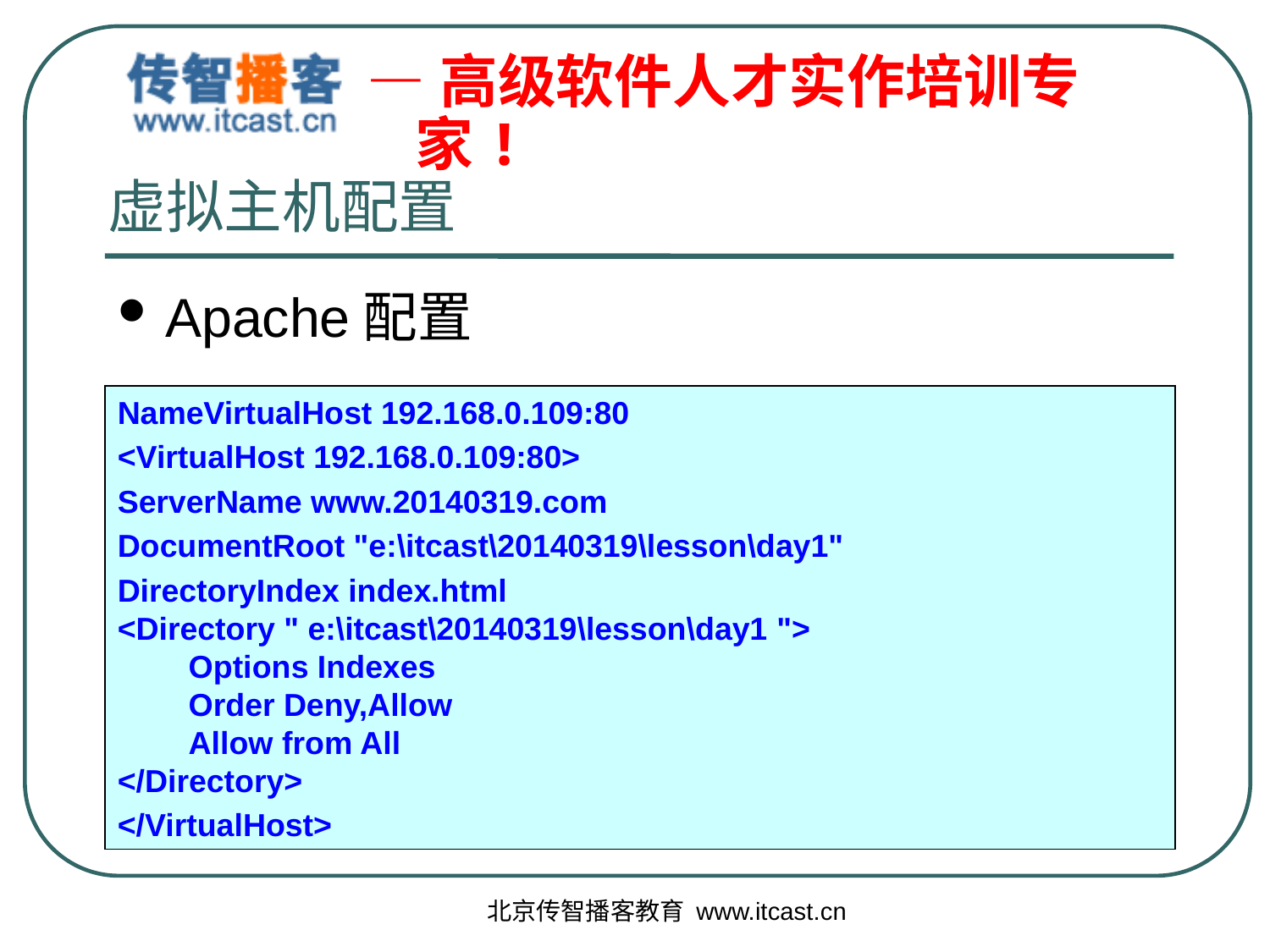

虚拟主机配置
Apache配置
NameVirtualHost 192.168.0.109:80
<VirtualHost 192.168.0.109:80>
ServerName www.20140319.com
DocumentRoot "e:\itcast\20140319\lesson\day1"
DirectoryIndex index.html
<Directory " e:\itcast\20140319\lesson\day1 ">
        Options Indexes
        Order Deny,Allow
        Allow from All
</Directory>
</VirtualHost>